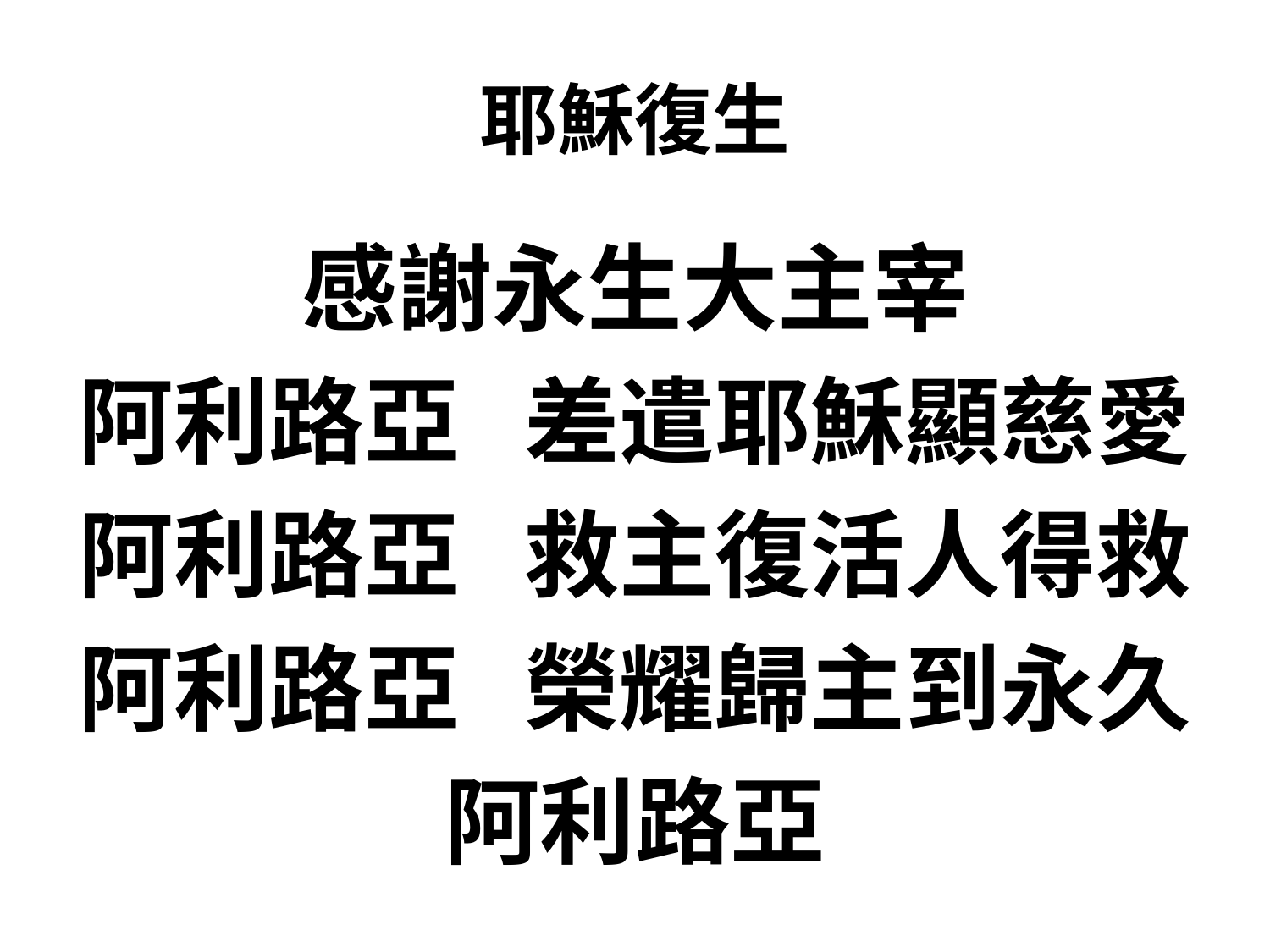

# 耶穌復生
感謝永生大主宰
阿利路亞   差遣耶穌顯慈愛
阿利路亞   救主復活人得救
阿利路亞   榮耀歸主到永久
阿利路亞